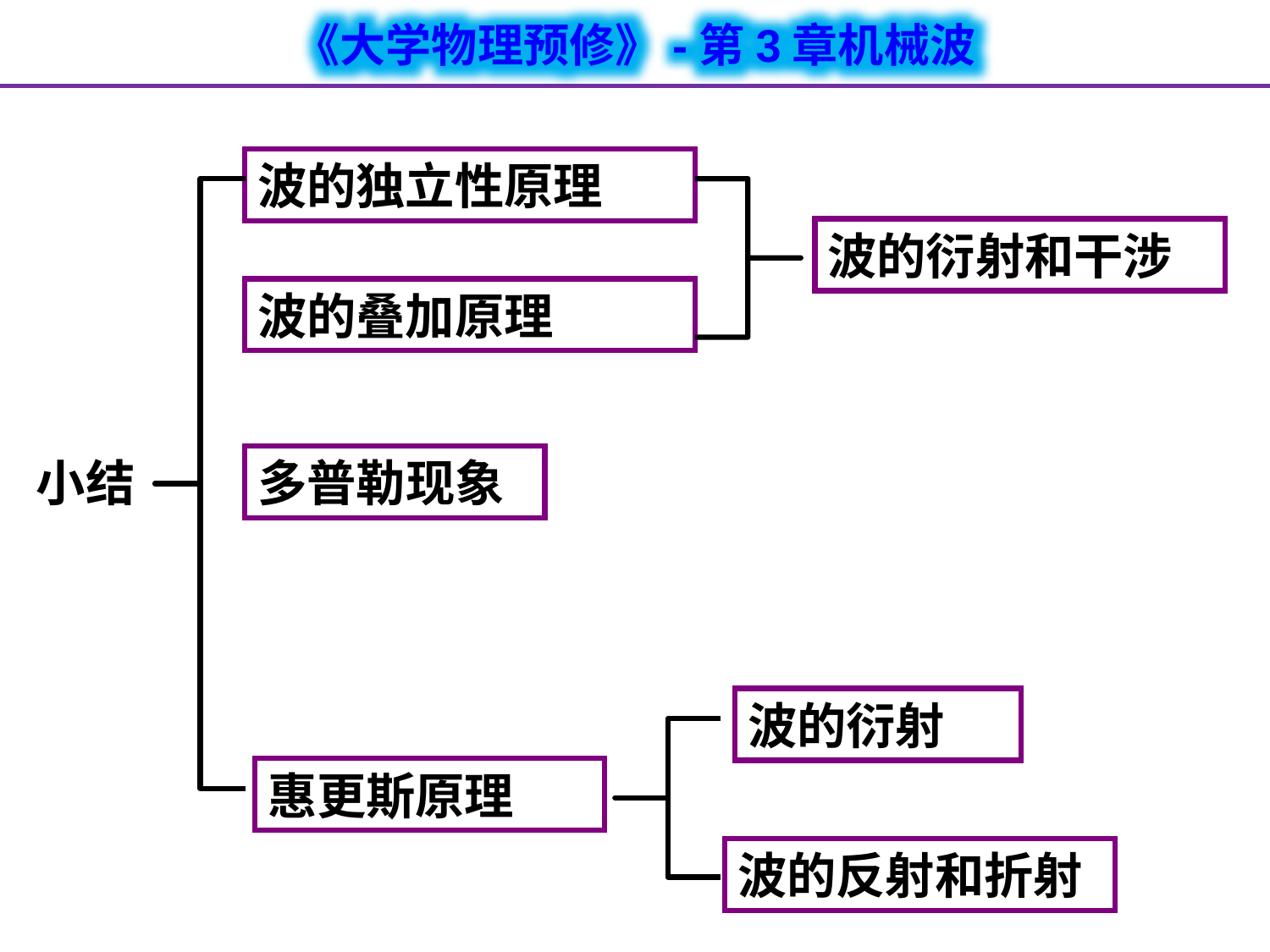

波的独立性原理

波的衍射和干涉
波的叠加原理
小结
多普勒现象
波的衍射

惠更斯原理
波的反射和折射